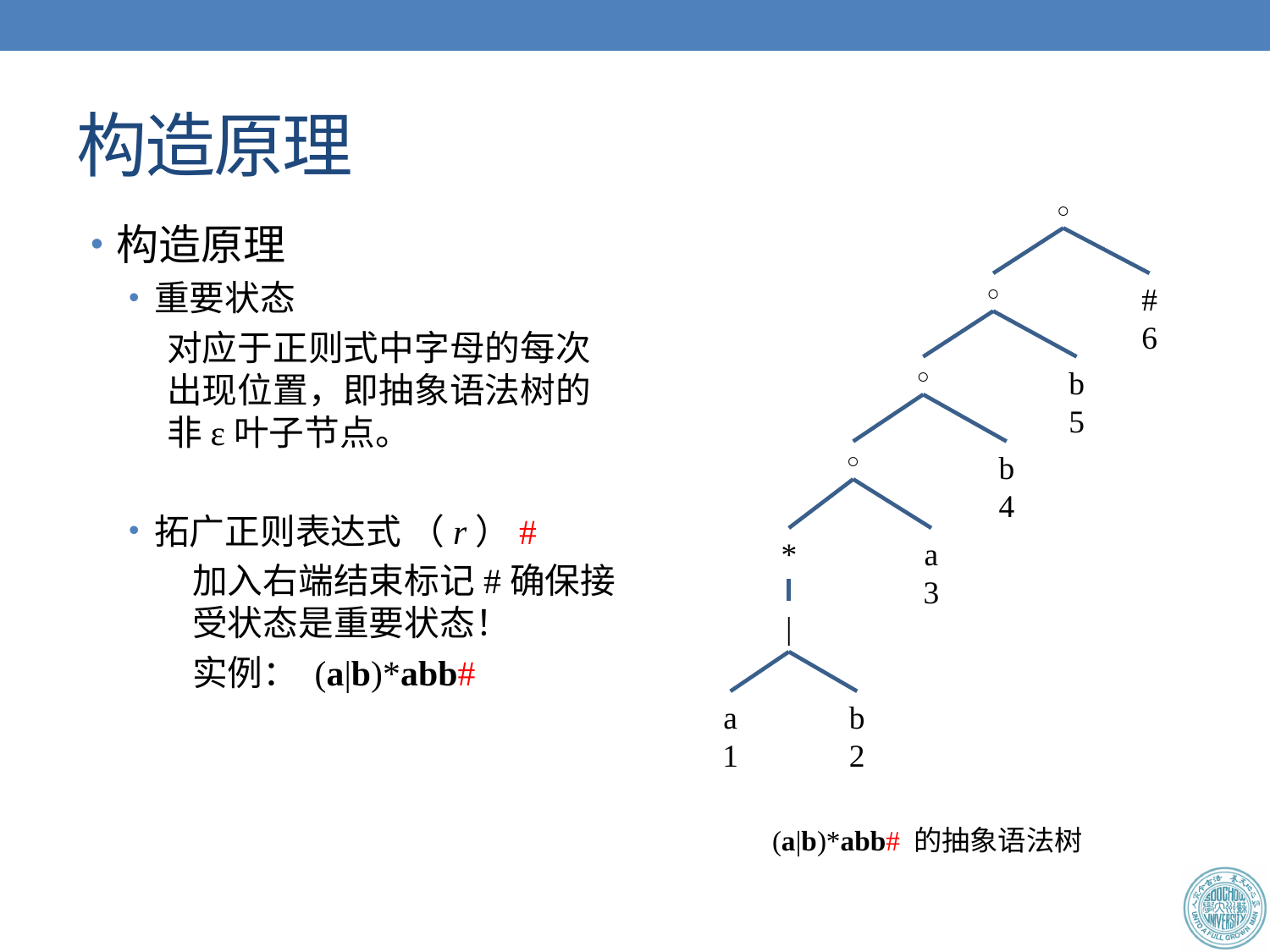

# 构造原理
○
○
#
6
○
b
5
○
b
4
*
a
3
|
a
1
b
2
构造原理
重要状态
对应于正则式中字母的每次出现位置，即抽象语法树的非ε叶子节点。

拓广正则表达式 （r）#
加入右端结束标记#确保接受状态是重要状态！
实例： (a|b)*abb#
(a|b)*abb# 的抽象语法树